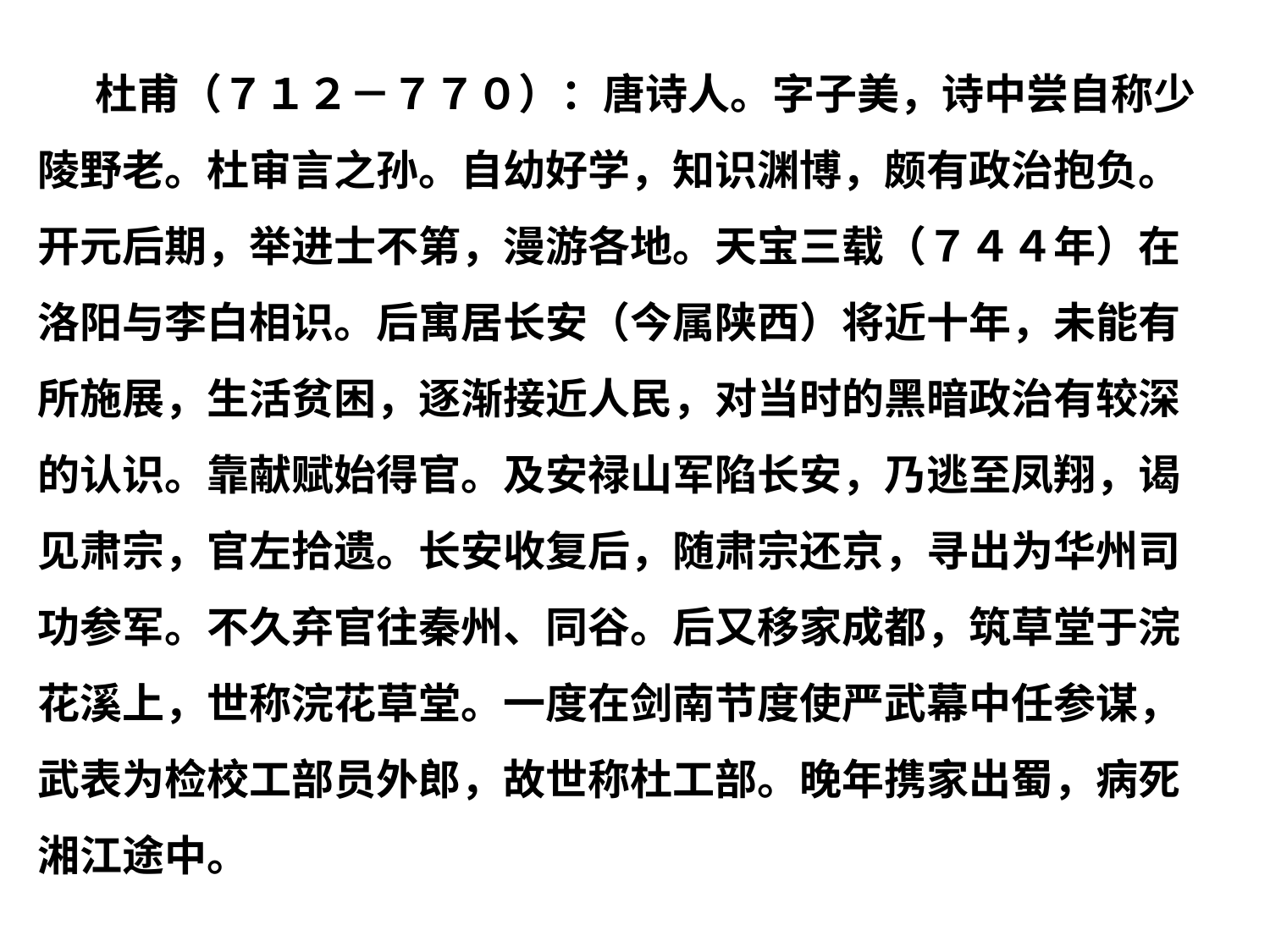

杜甫（７１２－７７０）：唐诗人。字子美，诗中尝自称少陵野老。杜审言之孙。自幼好学，知识渊博，颇有政治抱负。开元后期，举进士不第，漫游各地。天宝三载（７４４年）在洛阳与李白相识。后寓居长安（今属陕西）将近十年，未能有所施展，生活贫困，逐渐接近人民，对当时的黑暗政治有较深的认识。靠献赋始得官。及安禄山军陷长安，乃逃至凤翔，谒见肃宗，官左拾遗。长安收复后，随肃宗还京，寻出为华州司功参军。不久弃官往秦州、同谷。后又移家成都，筑草堂于浣花溪上，世称浣花草堂。一度在剑南节度使严武幕中任参谋，武表为检校工部员外郎，故世称杜工部。晚年携家出蜀，病死湘江途中。